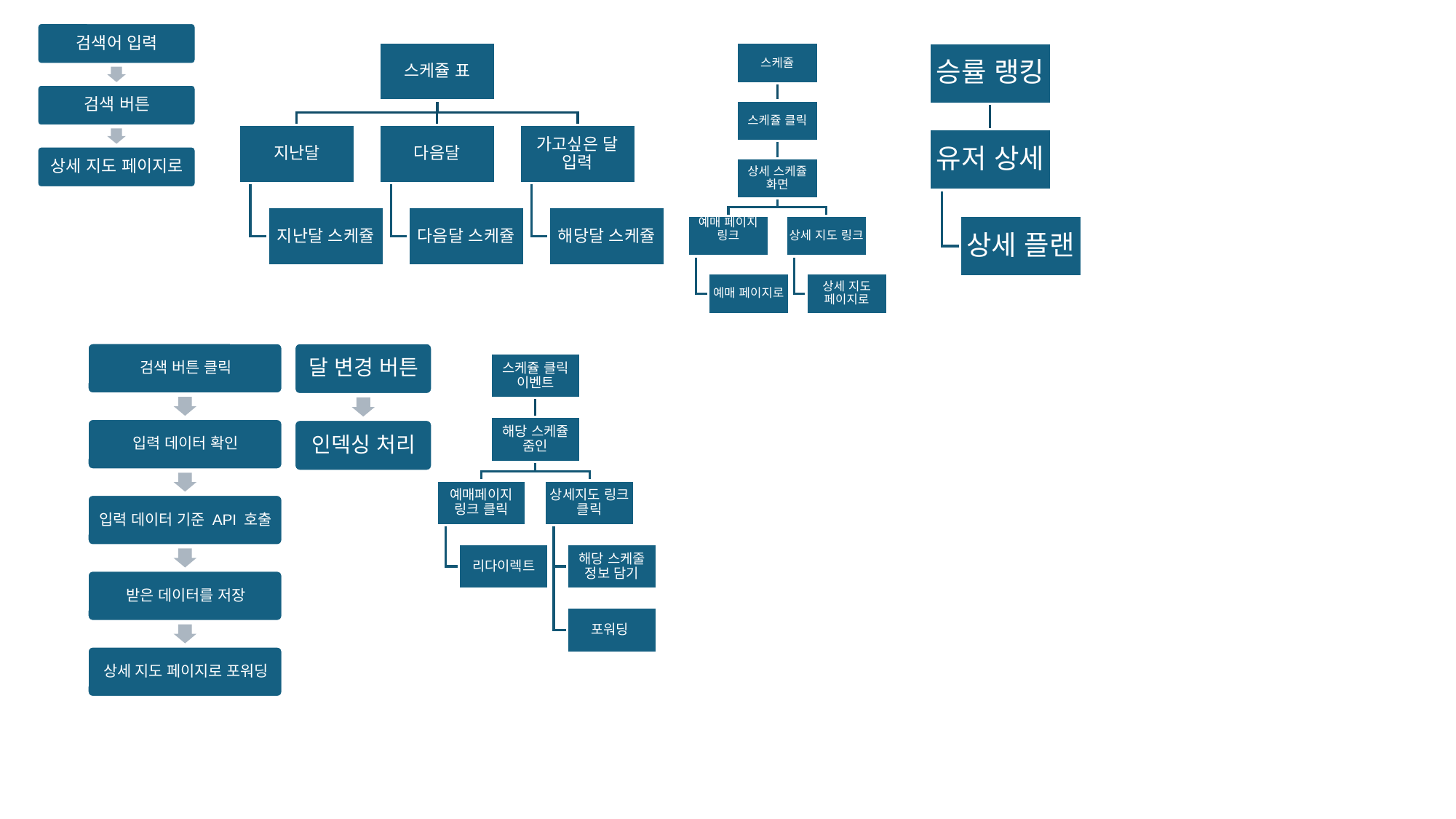

검색어 입력

검색 버튼

상세 지도 페이지로
스케쥴 표
지난달
지난달 스케쥴
다음달
다음달 스케쥴
가고싶은 달 입력
해당달 스케쥴
스케쥴
스케쥴 클릭
상세 스케쥴 화면
예매 페이지 링크
예매 페이지로
상세 지도 링크
상세 지도 페이지로
승률 랭킹
유저 상세
상세 플랜
스케쥴 클릭 이벤트
해당 스케쥴 줌인
예매페이지 링크 클릭
리다이렉트
상세지도 링크 클릭
해당 스케줄 정보 담기
포워딩
검색 버튼 클릭

입력 데이터 확인

입력 데이터 기준 API 호출

받은 데이터를 저장

상세 지도 페이지로 포워딩
달 변경 버튼

인덱싱 처리